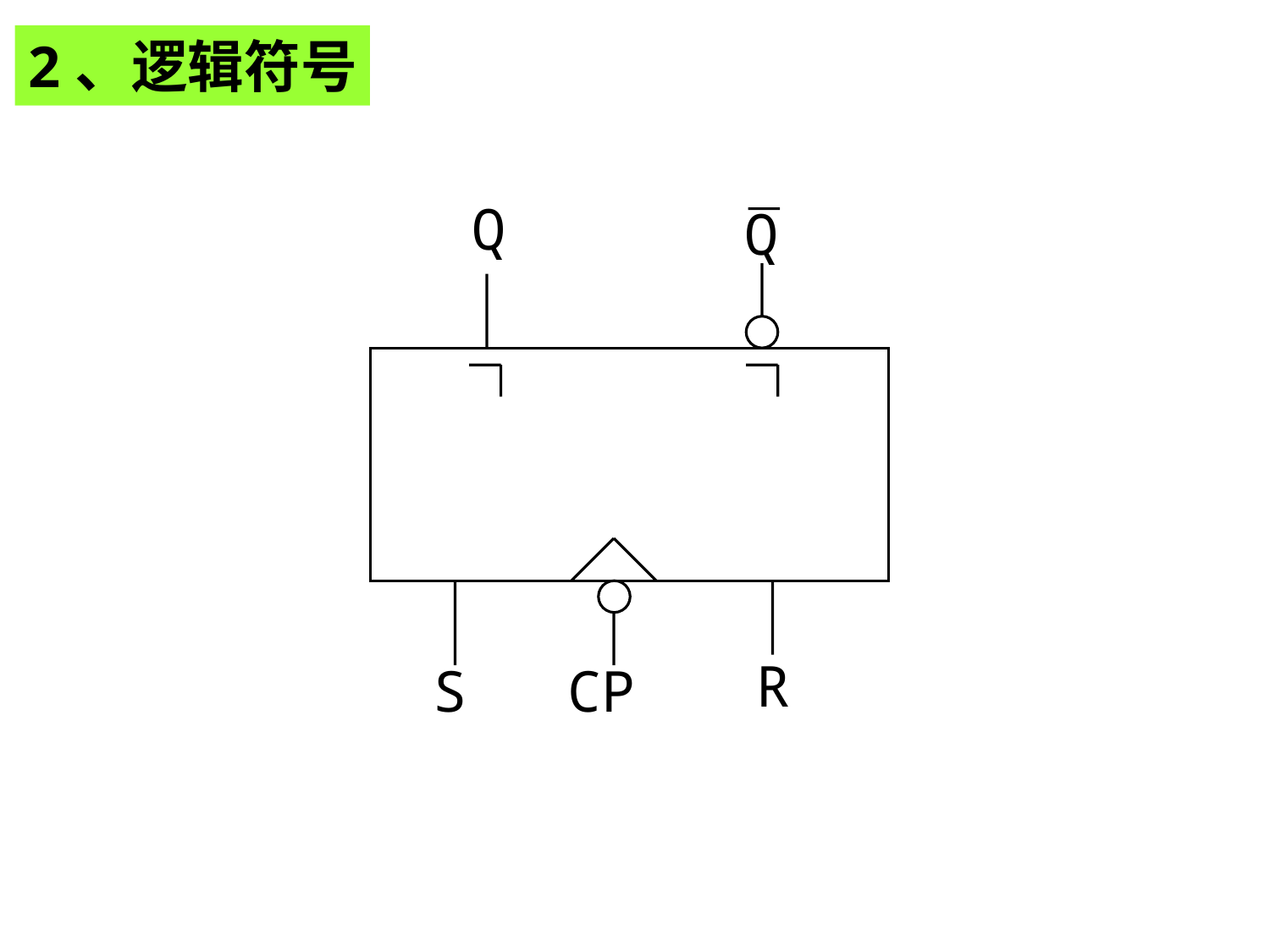

2、逻辑符号
Q
Q

R
S
CP
29